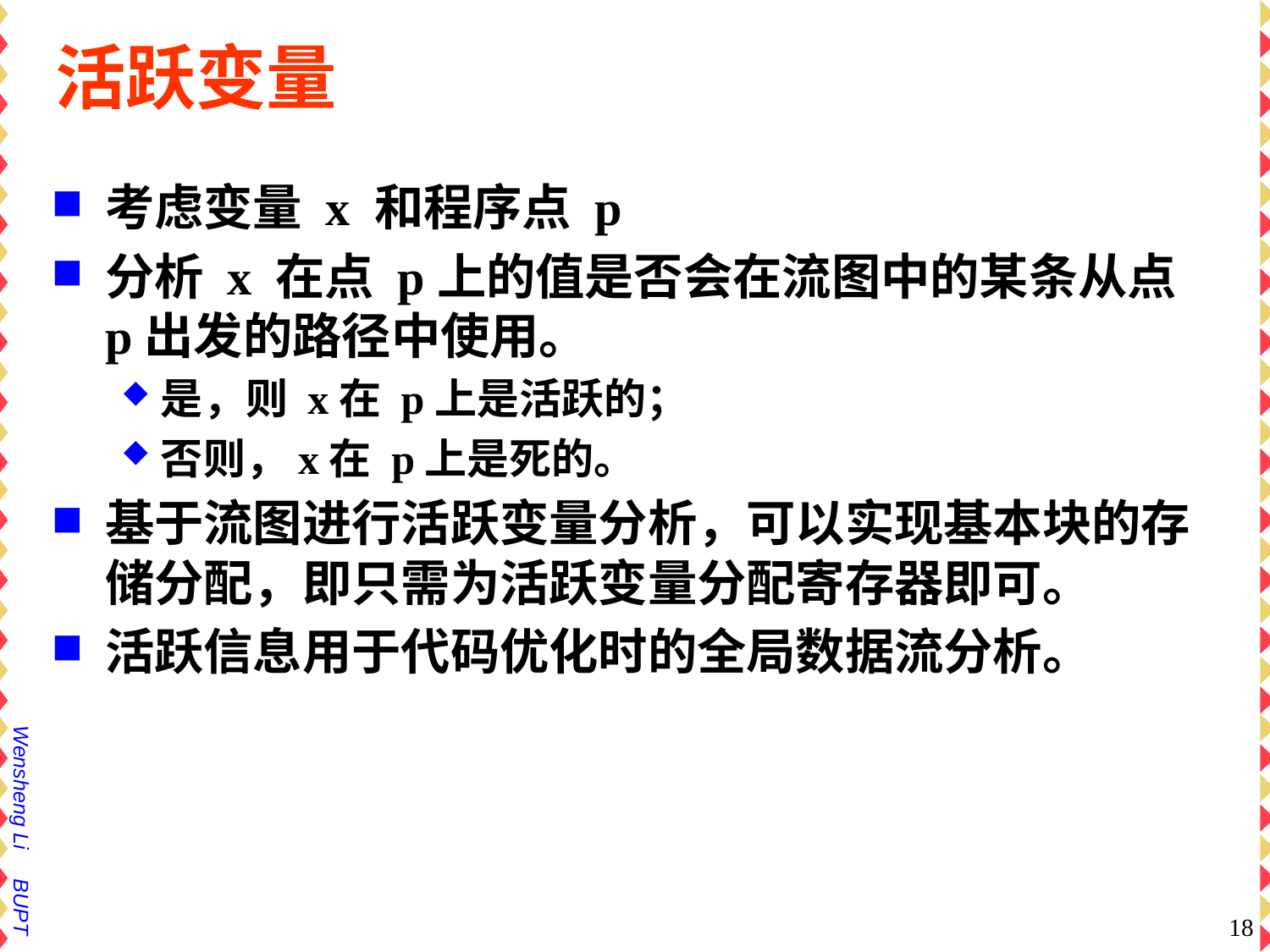

# 活跃变量
考虑变量 x 和程序点 p
分析 x 在点 p上的值是否会在流图中的某条从点p出发的路径中使用。
是，则 x在 p上是活跃的；
否则，x在 p上是死的。
基于流图进行活跃变量分析，可以实现基本块的存储分配，即只需为活跃变量分配寄存器即可。
活跃信息用于代码优化时的全局数据流分析。
18